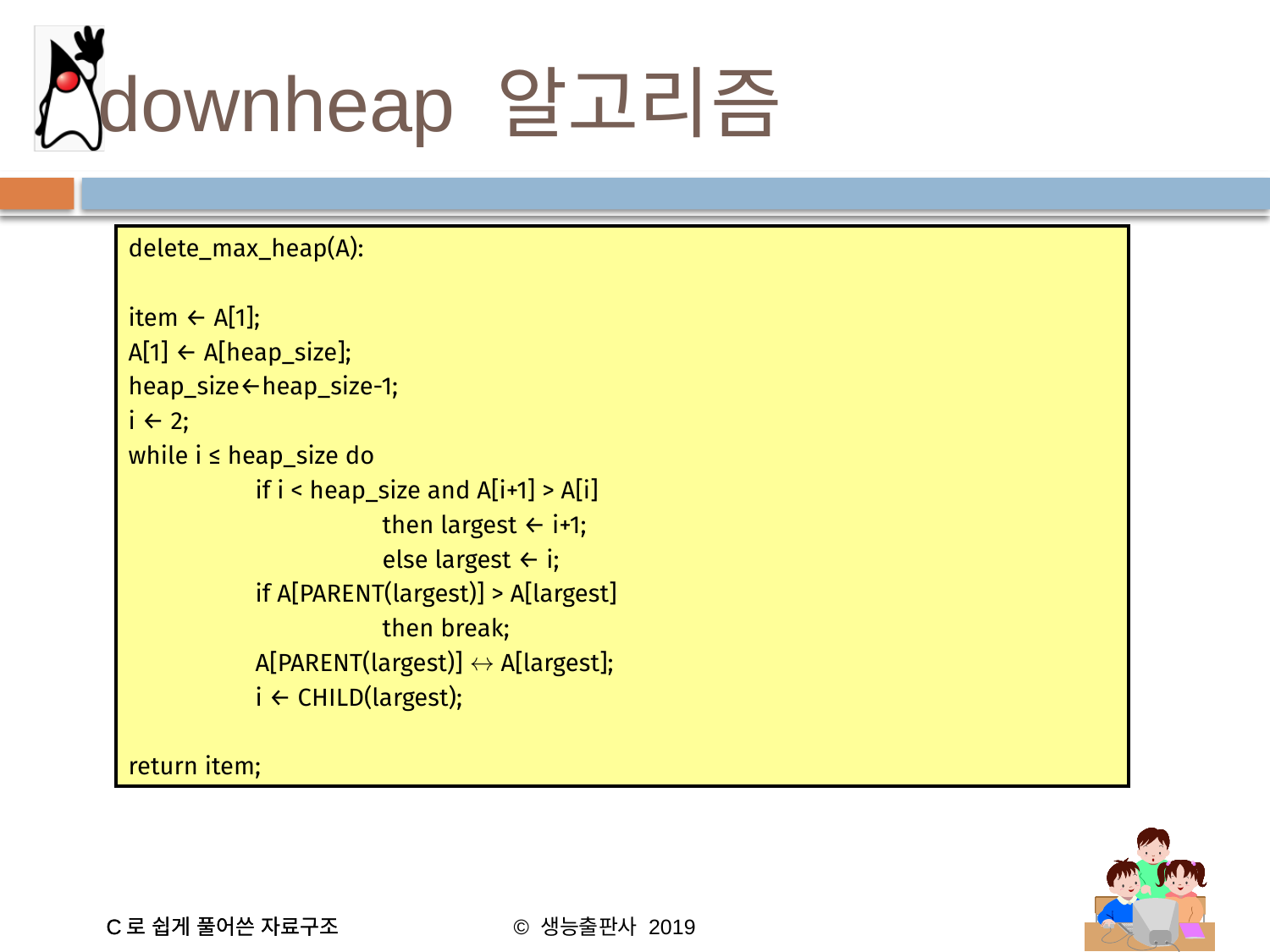

# downheap 알고리즘
delete_max_heap(A):

item ← A[1];
A[1] ← A[heap_size];
heap_size←heap_size-1;
i ← 2;
while i ≤ heap_size do
	if i < heap_size and A[i+1] > A[i]
		then largest ← i+1;
		else largest ← i;
	if A[PARENT(largest)] > A[largest]
		then break;
	A[PARENT(largest)] ↔ A[largest];
	i ← CHILD(largest);

return item;